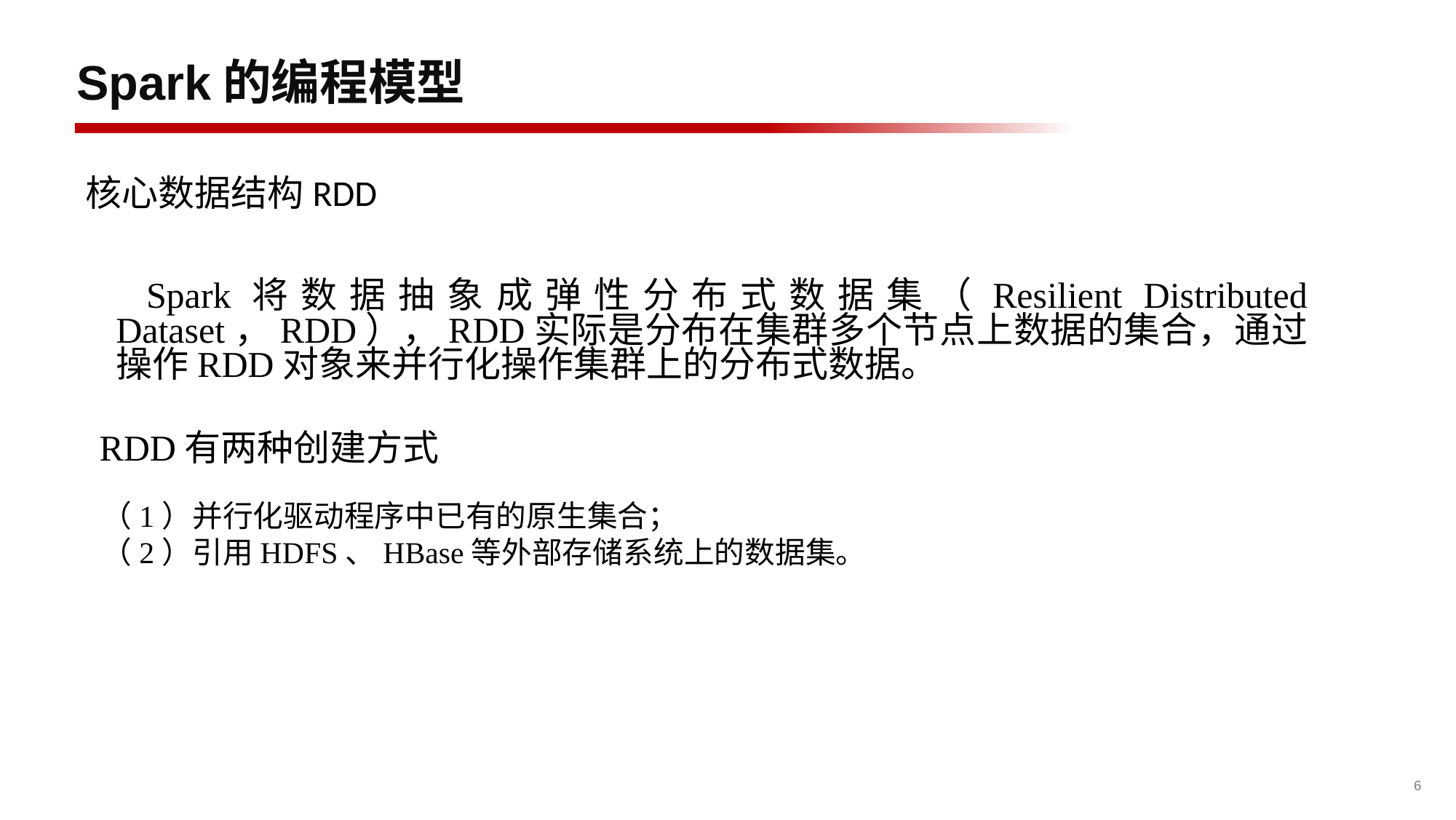

# Spark的编程模型

核心数据结构RDD
Spark将数据抽象成弹性分布式数据集（Resilient Distributed Dataset，RDD），RDD实际是分布在集群多个节点上数据的集合，通过操作RDD对象来并行化操作集群上的分布式数据。
RDD有两种创建方式
（1）并行化驱动程序中已有的原生集合；
（2）引用HDFS、HBase等外部存储系统上的数据集。
6